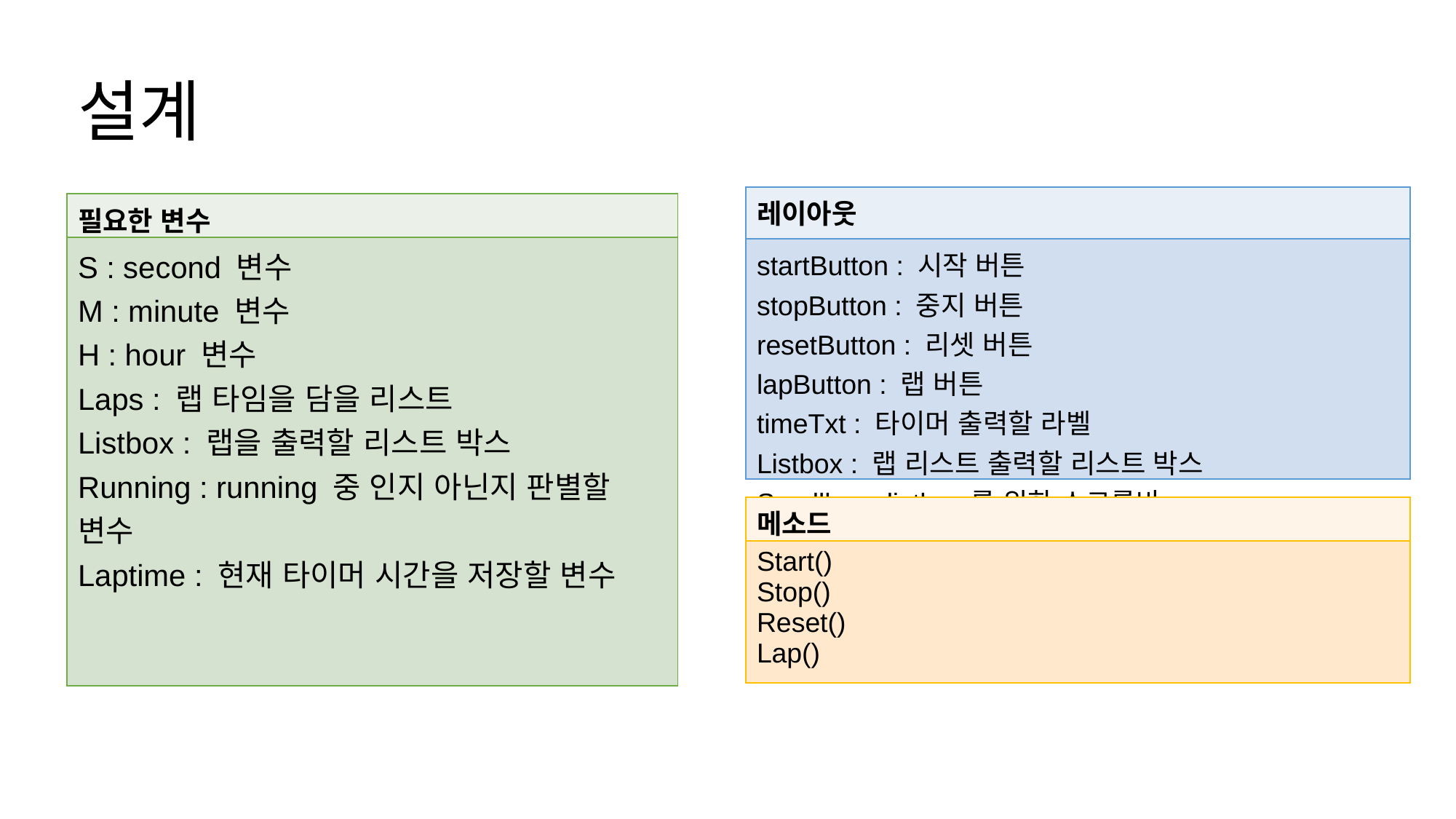

# 설계
| 레이아웃 |
| --- |
| startButton : 시작 버튼 stopButton : 중지 버튼 resetButton : 리셋 버튼 lapButton : 랩 버튼 timeTxt : 타이머 출력할 라벨 Listbox : 랩 리스트 출력할 리스트 박스 Scrollbar : listbox를 위한 스크롤바 |
| 필요한 변수 |
| --- |
| S : second 변수 M : minute 변수 H : hour 변수 Laps : 랩 타임을 담을 리스트 Listbox : 랩을 출력할 리스트 박스 Running : running 중 인지 아닌지 판별할 변수 Laptime : 현재 타이머 시간을 저장할 변수 |
-
| 메소드 |
| --- |
| Start() Stop() Reset() Lap() |